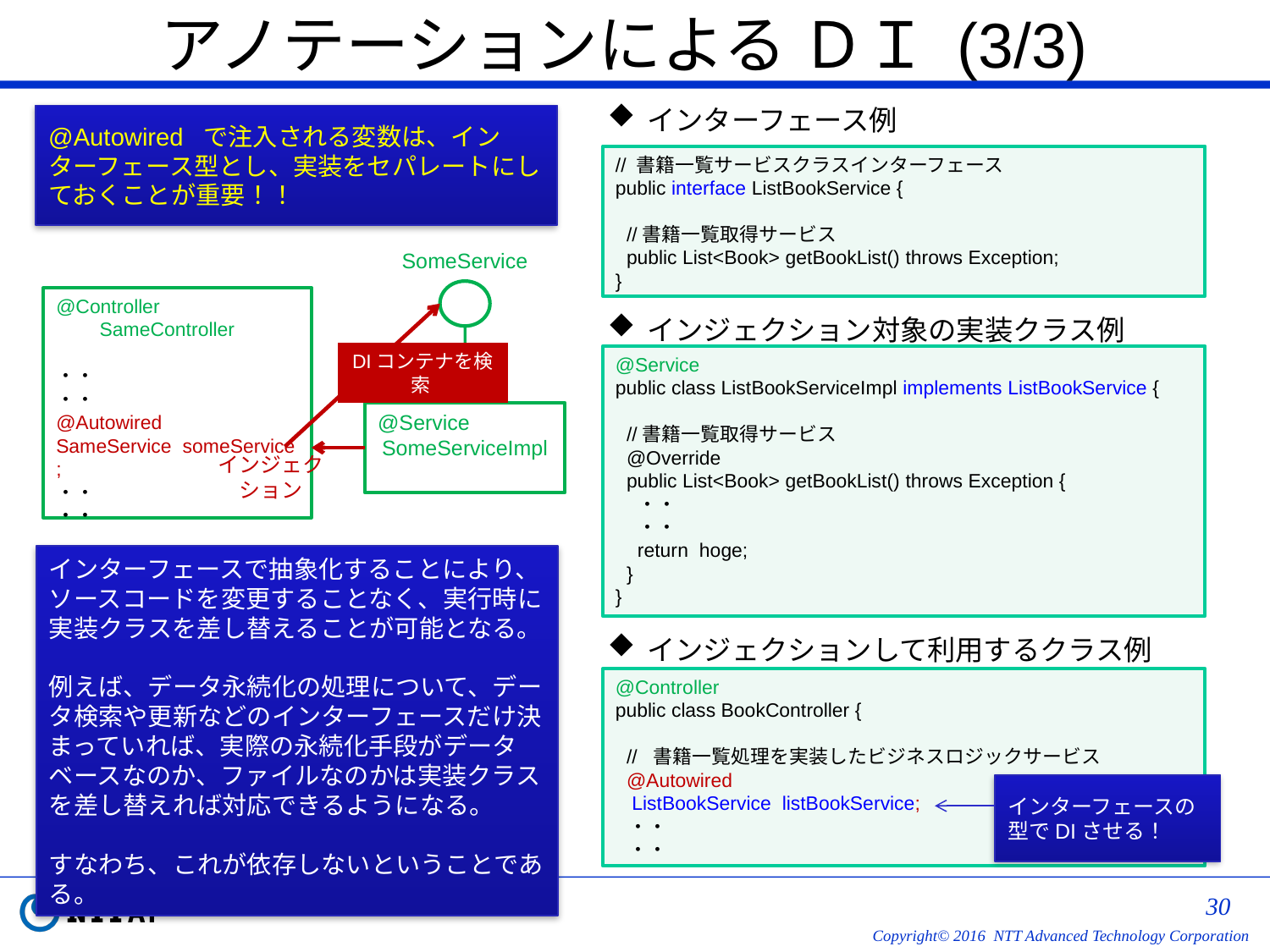

# アノテーションによる ＤＩ (3/3)
インターフェース例
@Autowired  で注入される変数は、インターフェース型とし、実装をセパレートにしておくことが重要！！
// 書籍一覧サービスクラスインターフェース
public interface ListBookService {

  //書籍一覧取得サービス
  public List<Book> getBookList() throws Exception;
}
SomeService

@Controller
　　SameController

・・
・・
@Autowired
SameService  someService ;
・・
・・
インジェクション対象の実装クラス例
DIコンテナを検索
@Service
public class ListBookServiceImpl implements ListBookService {

  //書籍一覧取得サービス
  @Override
  public List<Book> getBookList() throws Exception {
    ・・
    ・・
    return  hoge;
  }
}
@Service
SomeServiceImpl
インジェクション
インターフェースで抽象化することにより、ソースコードを変更することなく、実行時に実装クラスを差し替えることが可能となる。

例えば、データ永続化の処理について、データ検索や更新などのインターフェースだけ決まっていれば、実際の永続化手段がデータベースなのか、ファイルなのかは実装クラスを差し替えれば対応できるようになる。

すなわち、これが依存しないということである。
インジェクションして利用するクラス例
@Controller
public class BookController {

  //  書籍一覧処理を実装したビジネスロジックサービス
  @Autowired
   ListBookService  listBookService;
  ・・
  ・・
インターフェースの型でDIさせる！
30